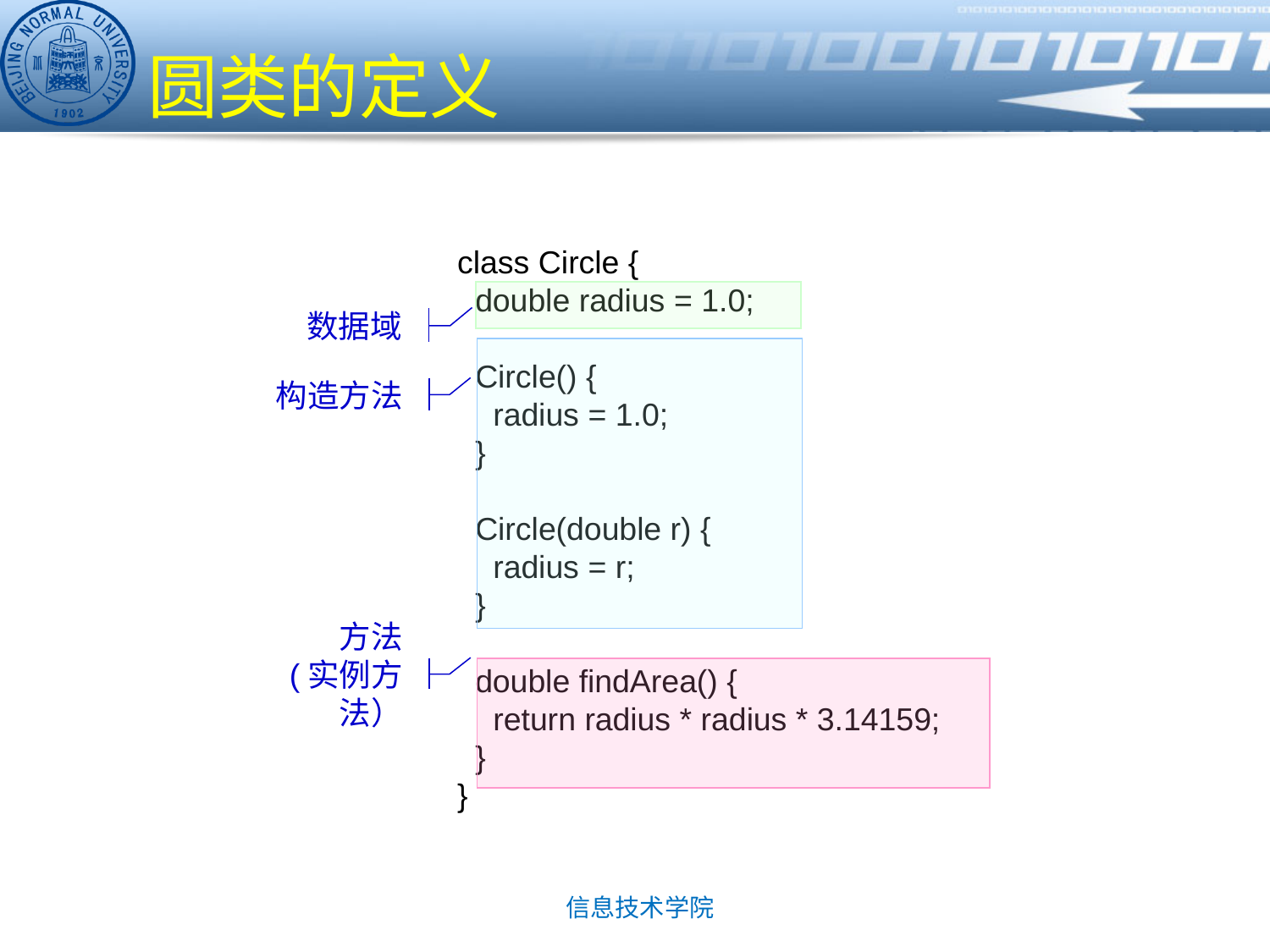

# 圆类的定义
class Circle {
  double radius = 1.0;

  Circle() {
    radius = 1.0;
  }

  Circle(double r) {
    radius = r;
  }

  double findArea() {
    return radius * radius * 3.14159;
  }
}

数据域

构造方法
方法
(实例方法）

6